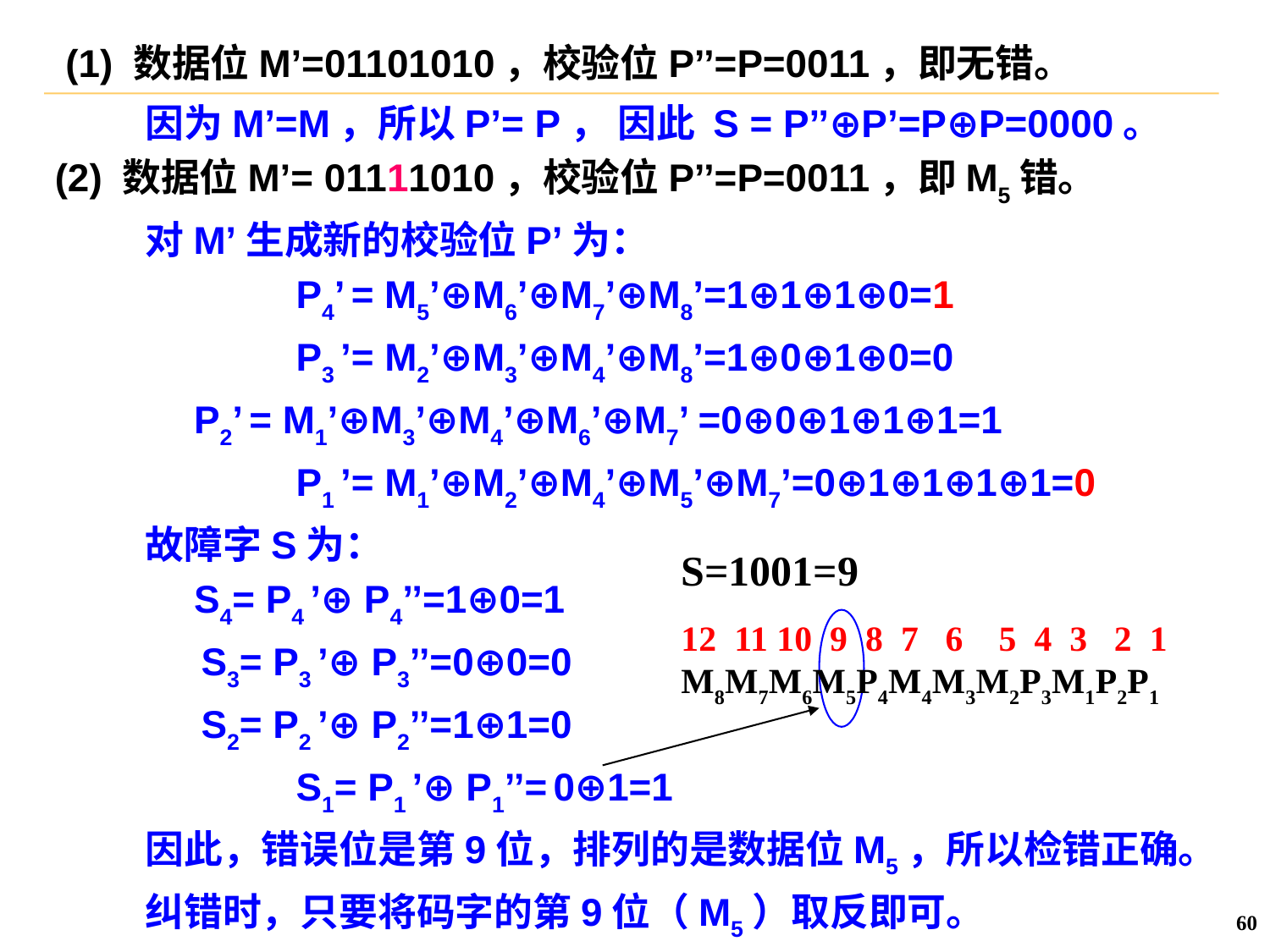

(1) 数据位M’=01101010，校验位P’’=P=0011，即无错。
  因为M’=M，所以P’= P， 因此 S = P’’⊕P’=P⊕P=0000。
(2) 数据位M’= 01111010，校验位P’’=P=0011，即M5错。
  对M’生成新的校验位P’为：
  		 P4’ = M5’⊕M6’⊕M7’⊕M8’=1⊕1⊕1⊕0=1
  		 P3 ’= M2’⊕M3’⊕M4’⊕M8’=1⊕0⊕1⊕0=0
       P2’ = M1’⊕M3’⊕M4’⊕M6’⊕M7’ =0⊕0⊕1⊕1⊕1=1
  		 P1 ’= M1’⊕M2’⊕M4’⊕M5’⊕M7’=0⊕1⊕1⊕1⊕1=0
  故障字S为：
       S4= P4 ’⊕ P4’’=1⊕0=1
	    S3= P3 ’⊕ P3’’=0⊕0=0
	    S2= P2 ’⊕ P2’’=1⊕1=0
		 S1= P1 ’⊕ P1’’= 0⊕1=1
  因此，错误位是第9位，排列的是数据位M5，所以检错正确。
  纠错时，只要将码字的第9位（M5）取反即可。
S=1001=9
12  11 10  9  8  7   6    5  4  3   2  1
M8M7M6M5P4M4M3M2P3M1P2P1

60